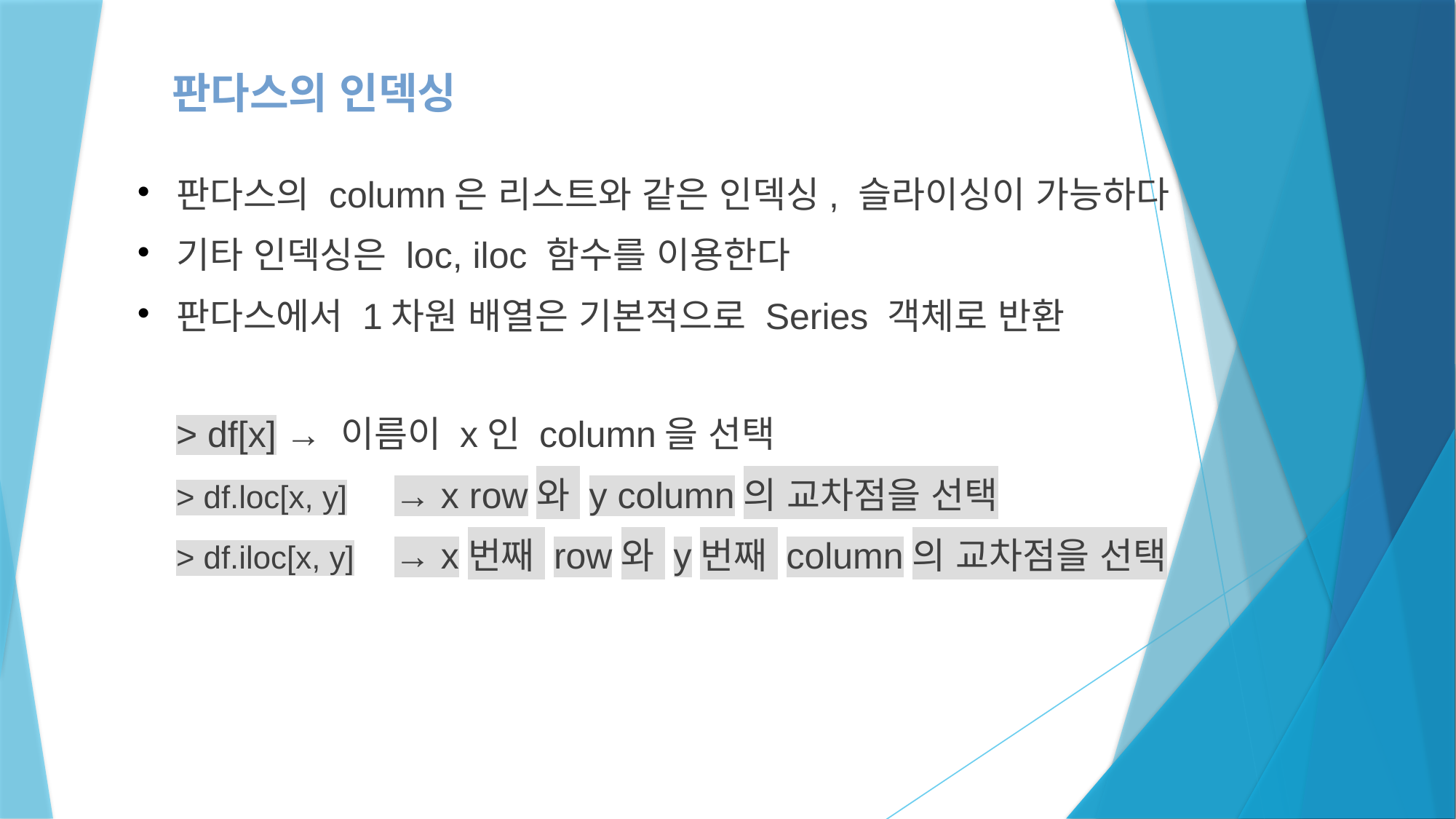

판다스의 인덱싱
# 판다스의 column은 리스트와 같은 인덱싱, 슬라이싱이 가능하다
기타 인덱싱은 loc, iloc 함수를 이용한다
판다스에서 1차원 배열은 기본적으로 Series 객체로 반환

> df[x]	→ 이름이 x인 column을 선택
> df.loc[x, y]	→ x row와 y column의 교차점을 선택
> df.iloc[x, y]	→ x번째 row와 y번째 column의 교차점을 선택